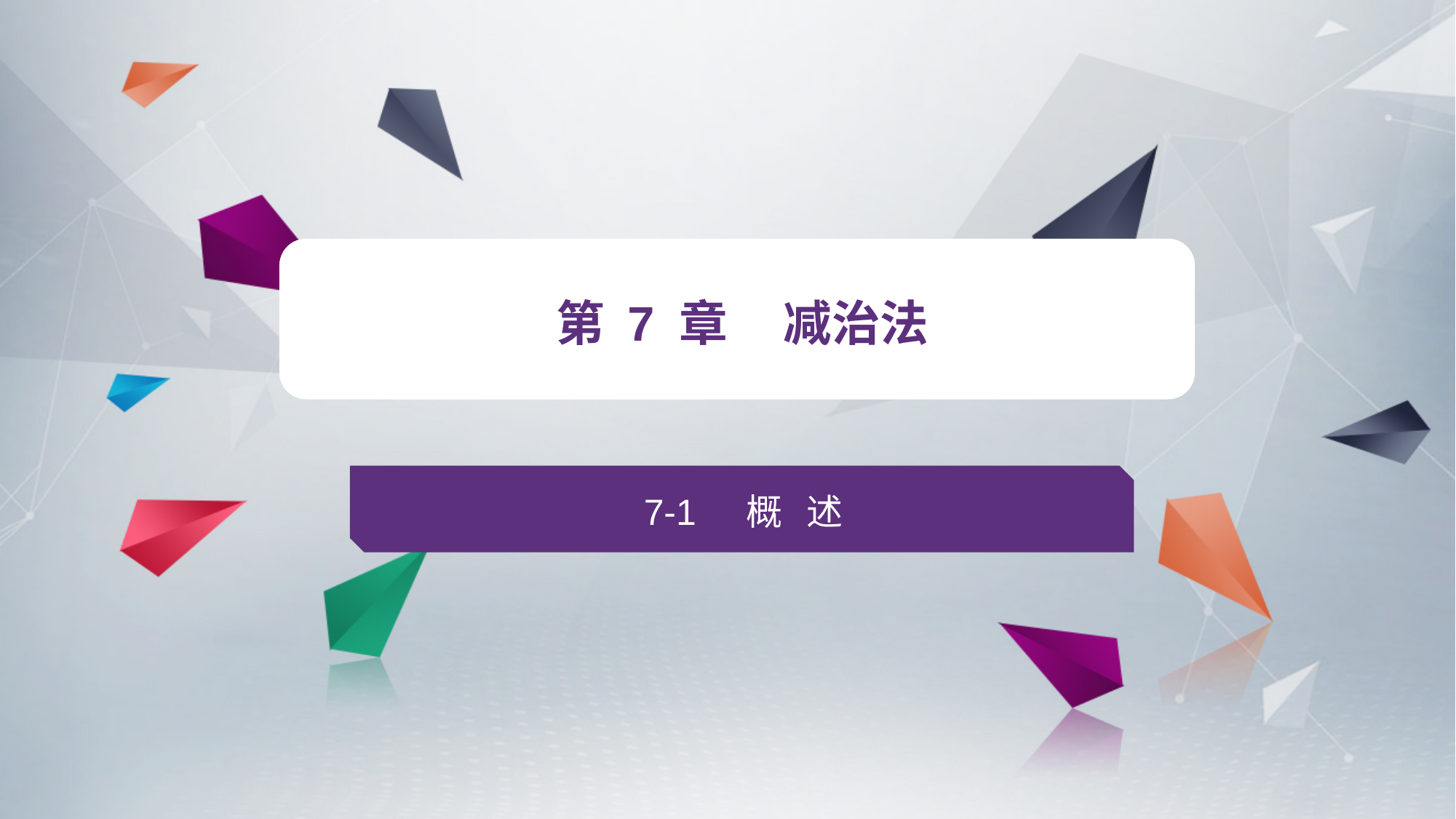

v
第 7 章     减治法

7-1    概   述